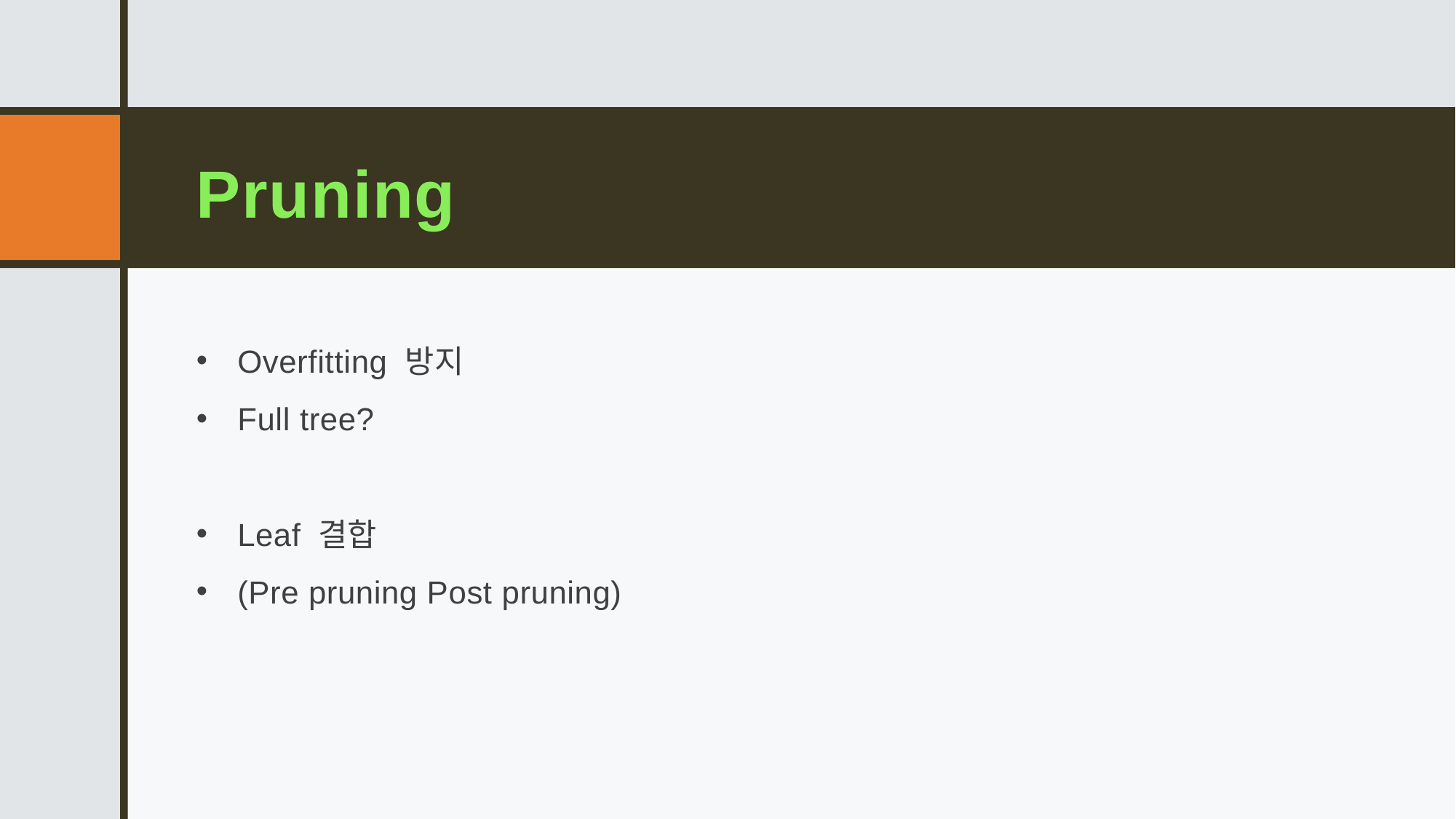

# Pruning

Overfitting 방지
Full tree?

Leaf 결합
(Pre pruning Post pruning)